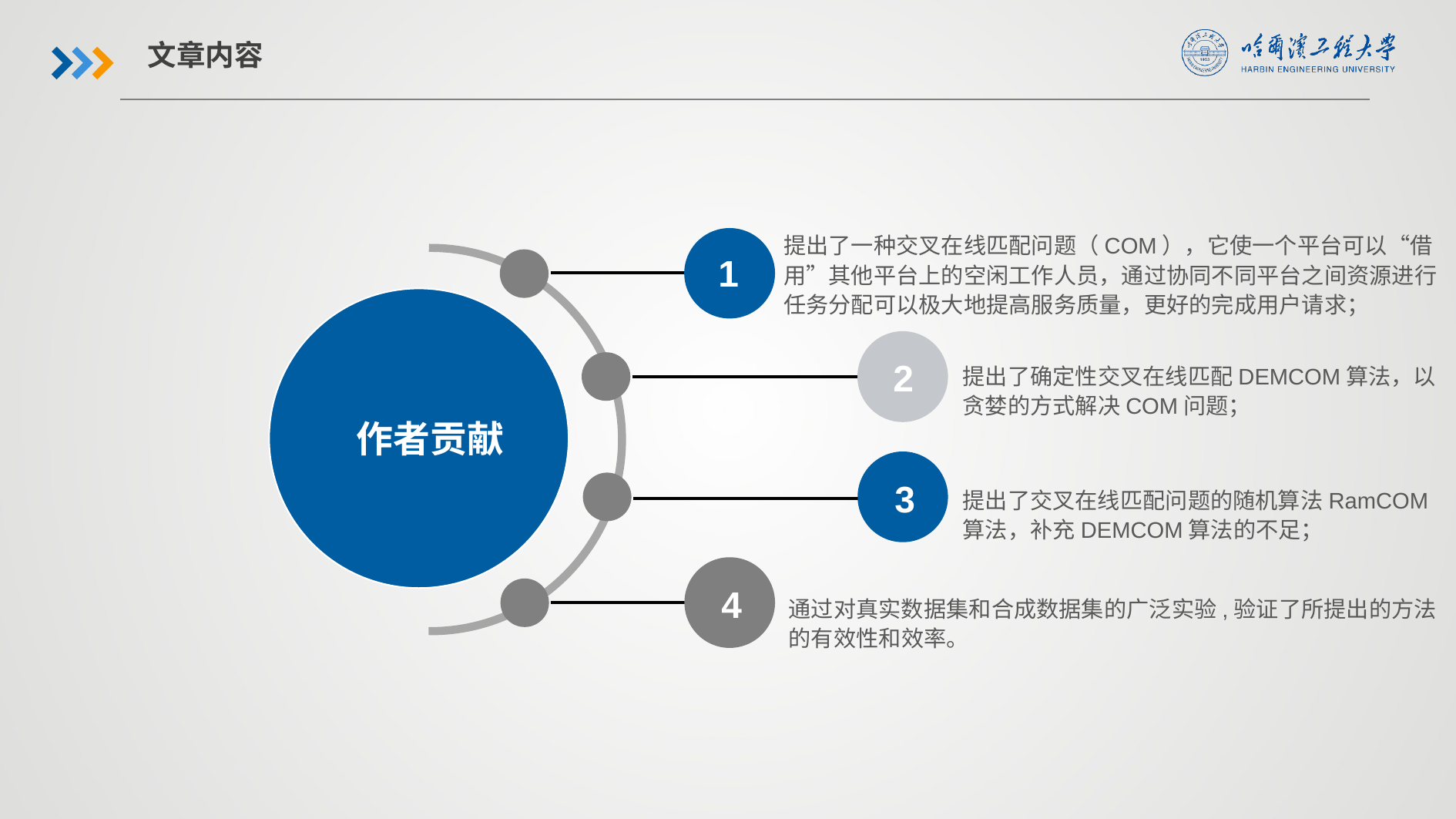

文章内容
提出了一种交叉在线匹配问题（COM），它使一个平台可以“借用”其他平台上的空闲工作人员，通过协同不同平台之间资源进行任务分配可以极大地提高服务质量，更好的完成用户请求；

1

2

提出了确定性交叉在线匹配DEMCOM算法，以贪婪的方式解决COM问题；
作者贡献

3

提出了交叉在线匹配问题的随机算法RamCOM算法，补充DEMCOM算法的不足；

4

通过对真实数据集和合成数据集的广泛实验,验证了所提出的方法的有效性和效率。